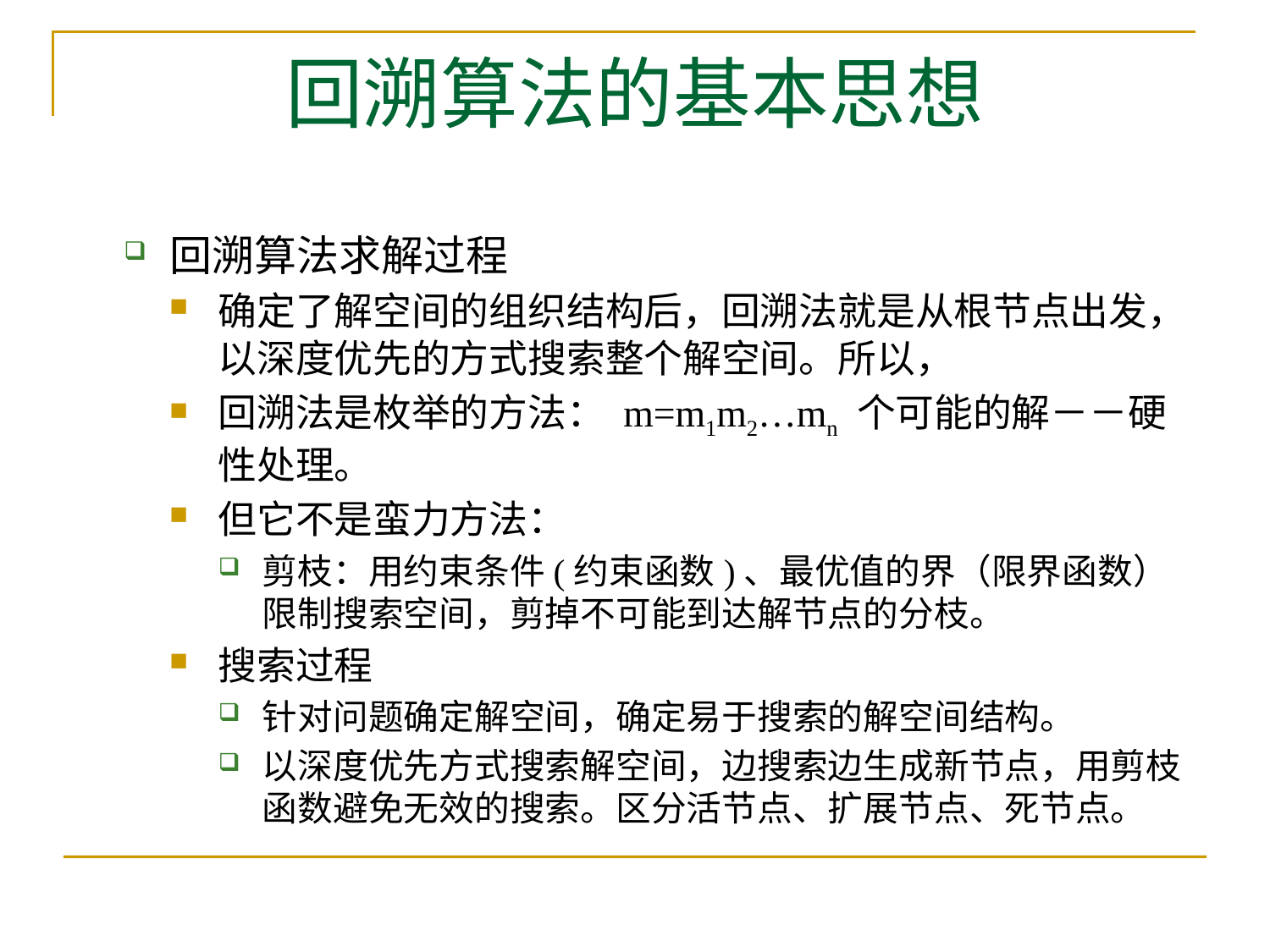

# 回溯算法的基本思想
回溯算法求解过程
确定了解空间的组织结构后，回溯法就是从根节点出发，以深度优先的方式搜索整个解空间。所以，
回溯法是枚举的方法： m=m1m2…mn 个可能的解－－硬性处理。
但它不是蛮力方法：
剪枝：用约束条件(约束函数)、最优值的界（限界函数）限制搜索空间，剪掉不可能到达解节点的分枝。
搜索过程
针对问题确定解空间，确定易于搜索的解空间结构。
以深度优先方式搜索解空间，边搜索边生成新节点，用剪枝函数避免无效的搜索。区分活节点、扩展节点、死节点。